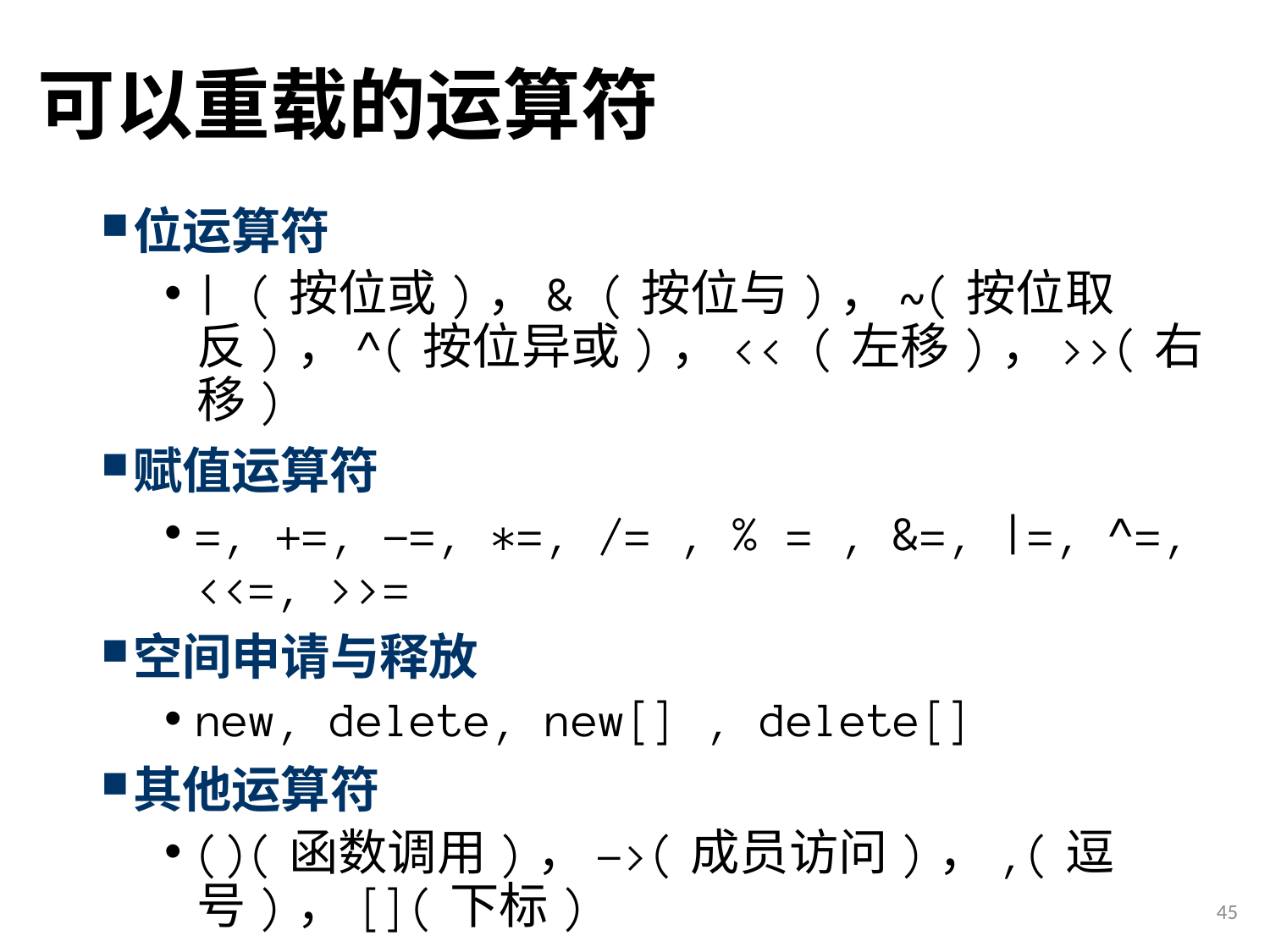

# 可以重载的运算符
位运算符
| (按位或)，& (按位与)，~(按位取反)，^(按位异或)，<< (左移)，>>(右移)
赋值运算符
=, +=, -=, *=, /= , % = , &=, |=, ^=, <<=, >>=
空间申请与释放
new, delete, new[] , delete[]
其他运算符
()(函数调用)，->(成员访问)，,(逗号)，[](下标)
45